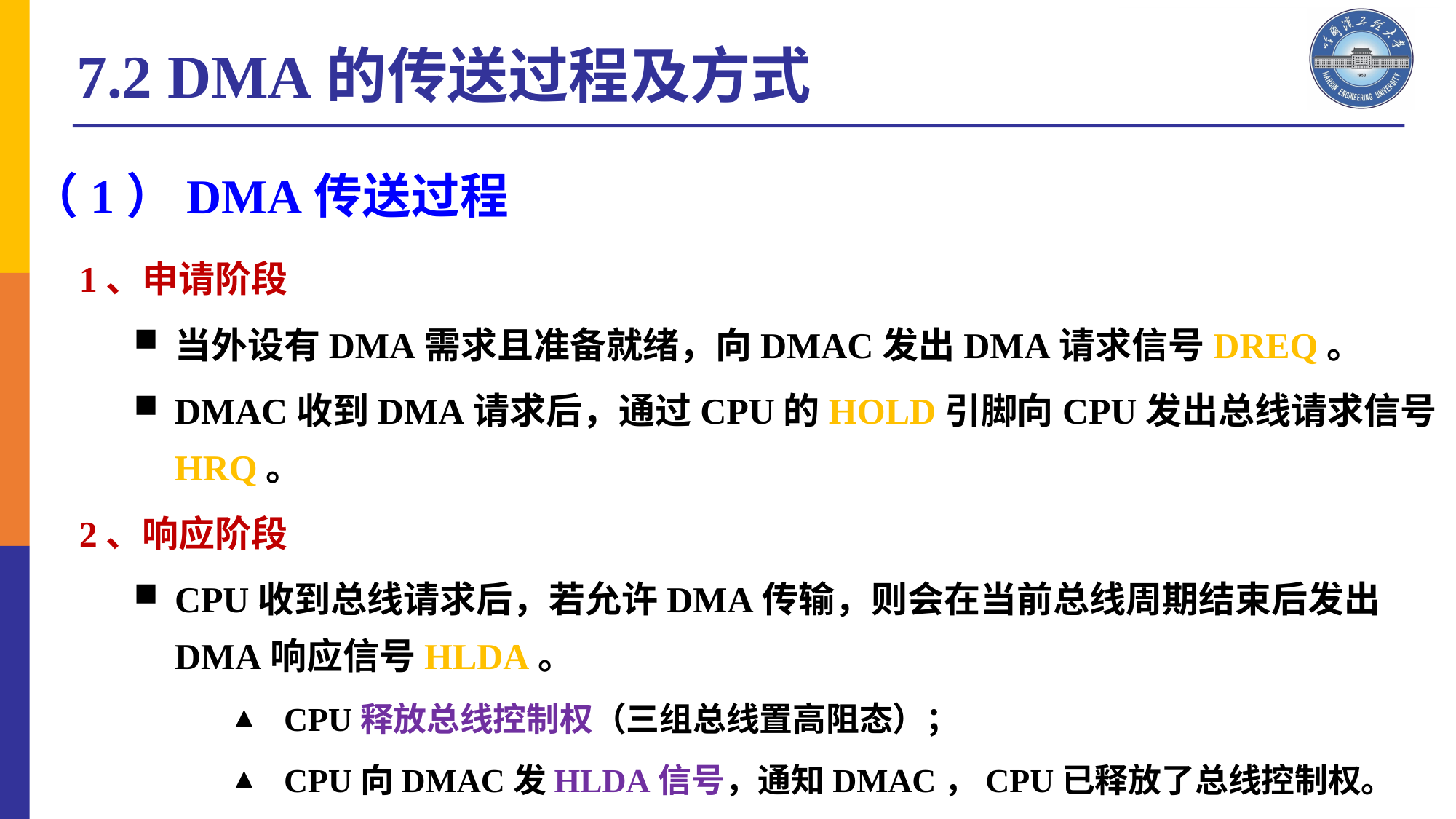

7.2 DMA的传送过程及方式
（1）DMA传送过程
1、申请阶段
当外设有DMA需求且准备就绪，向DMAC发出DMA请求信号DREQ。
DMAC收到DMA请求后，通过CPU的HOLD引脚向CPU发出总线请求信号HRQ。
2、响应阶段
CPU收到总线请求后，若允许DMA传输，则会在当前总线周期结束后发出DMA响应信号HLDA。
CPU释放总线控制权（三组总线置高阻态）；
CPU向DMAC发HLDA信号，通知DMAC，CPU已释放了总线控制权。